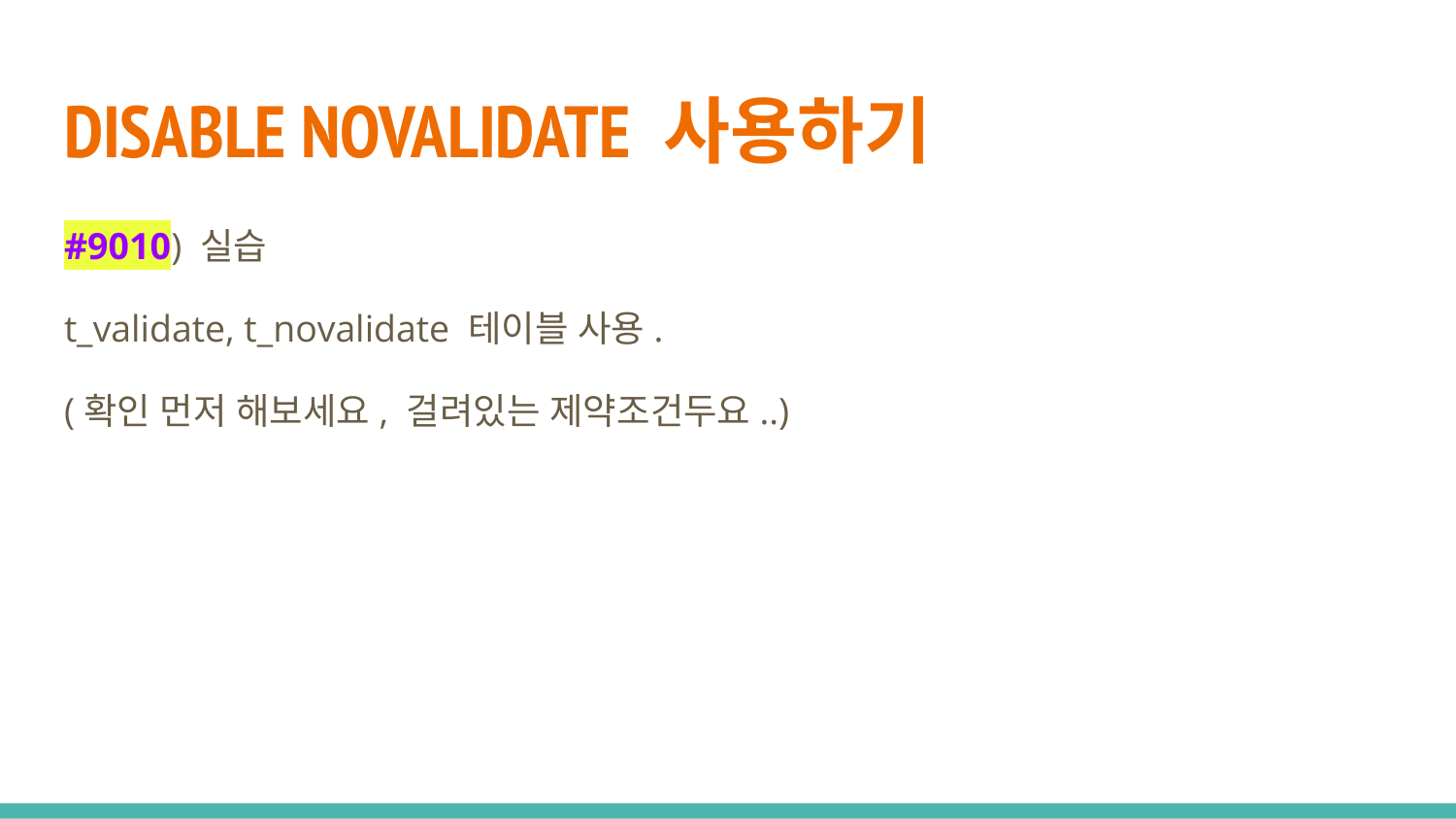

# DISABLE NOVALIDATE 사용하기
#9010) 실습
t_validate, t_novalidate 테이블 사용.
(확인 먼저 해보세요, 걸려있는 제약조건두요..)